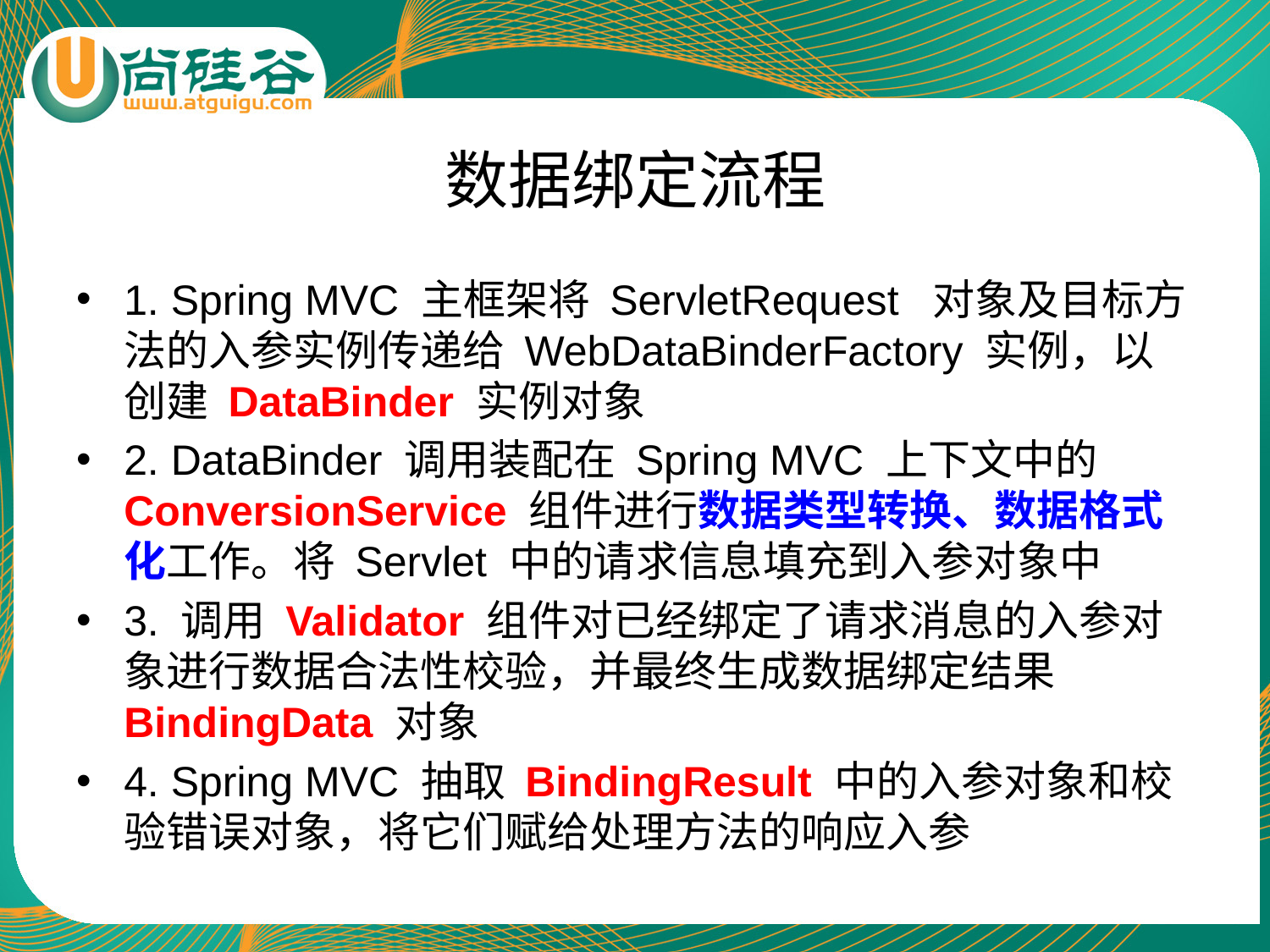

# 数据绑定流程
1. Spring MVC 主框架将 ServletRequest  对象及目标方法的入参实例传递给 WebDataBinderFactory 实例，以创建 DataBinder 实例对象
2. DataBinder 调用装配在 Spring MVC 上下文中的 ConversionService 组件进行数据类型转换、数据格式化工作。将 Servlet 中的请求信息填充到入参对象中
3. 调用 Validator 组件对已经绑定了请求消息的入参对象进行数据合法性校验，并最终生成数据绑定结果 BindingData 对象
4. Spring MVC 抽取 BindingResult 中的入参对象和校验错误对象，将它们赋给处理方法的响应入参